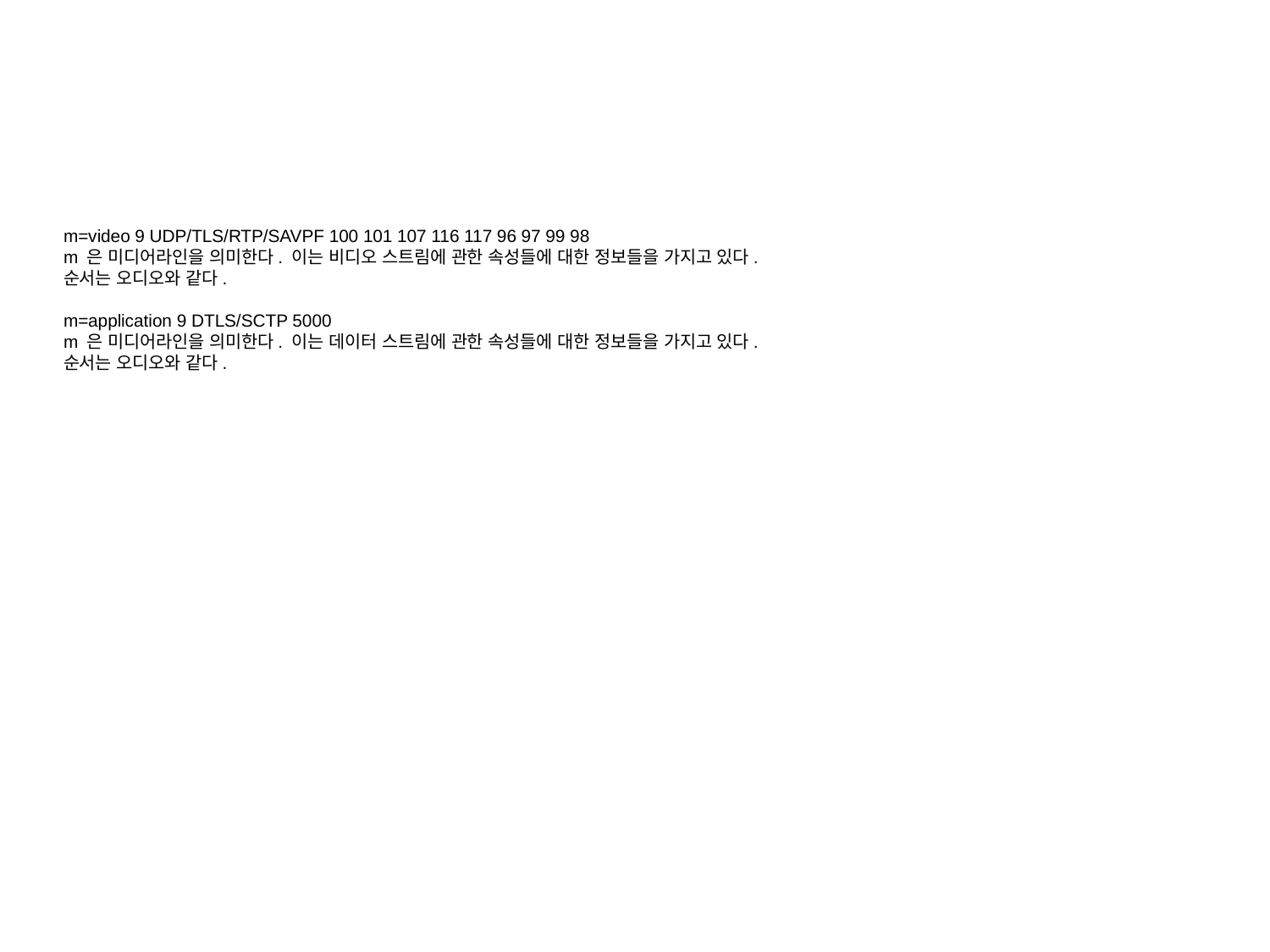

# SDP 상세 설명
m=video 9 UDP/TLS/RTP/SAVPF 100 101 107 116 117 96 97 99 98
m 은 미디어라인을 의미한다. 이는 비디오 스트림에 관한 속성들에 대한 정보들을 가지고 있다.
순서는 오디오와 같다.

m=application 9 DTLS/SCTP 5000
m 은 미디어라인을 의미한다. 이는 데이터 스트림에 관한 속성들에 대한 정보들을 가지고 있다.
순서는 오디오와 같다.